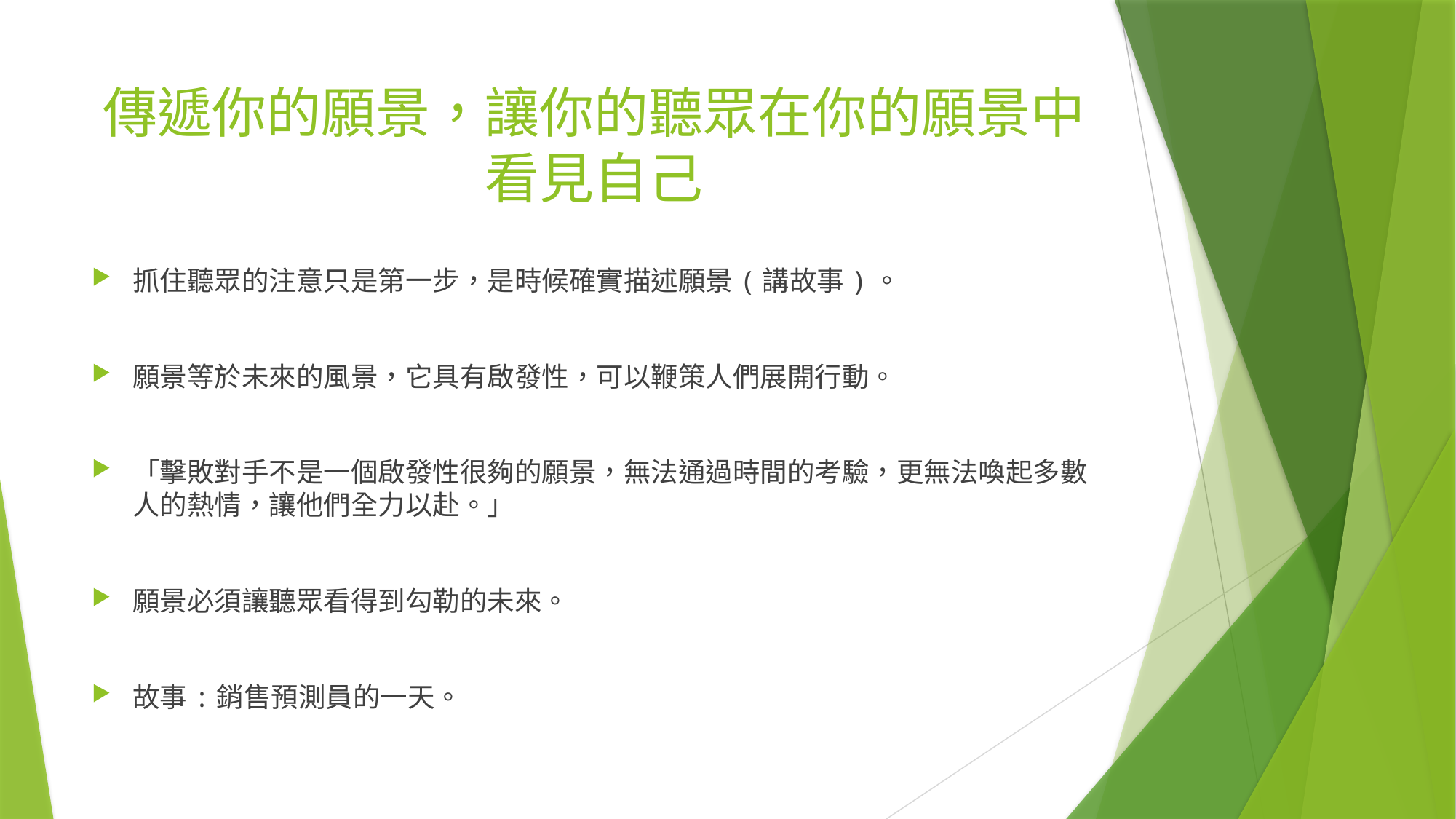

# 傳遞你的願景，讓你的聽眾在你的願景中看見自己
抓住聽眾的注意只是第一步，是時候確實描述願景(講故事)。

願景等於未來的風景，它具有啟發性，可以鞭策人們展開行動。

「擊敗對手不是一個啟發性很夠的願景，無法通過時間的考驗，更無法喚起多數人的熱情，讓他們全力以赴。」

願景必須讓聽眾看得到勾勒的未來。

故事:銷售預測員的一天。